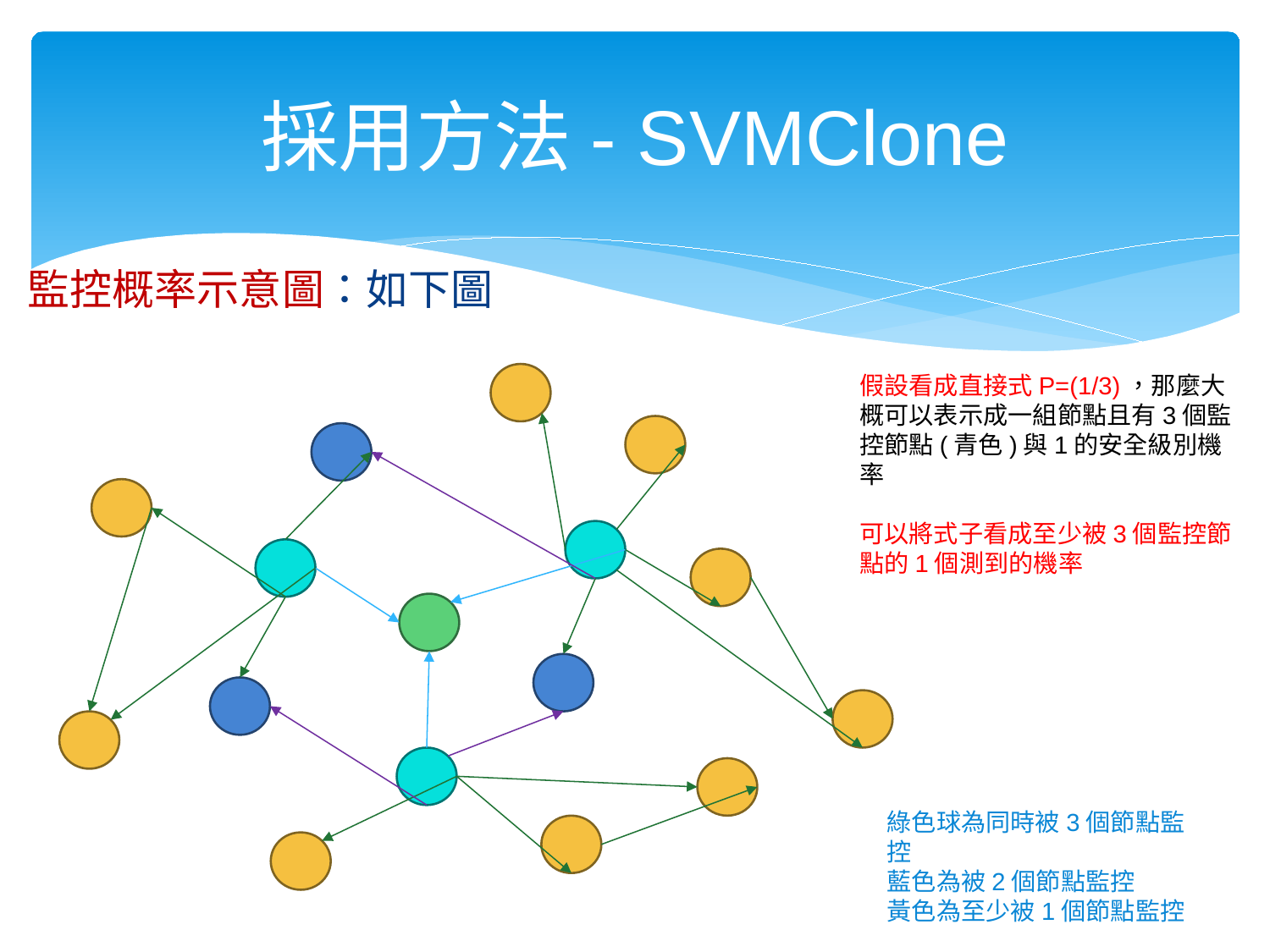

# 採用方法- SVMClone
監控概率示意圖：如下圖

假設看成直接式P=(1/3)，那麼大概可以表示成一組節點且有3個監控節點(青色)與1的安全級別機率

可以將式子看成至少被3個監控節點的1個測到的機率

綠色球為同時被3個節點監控
藍色為被2個節點監控
黃色為至少被1個節點監控